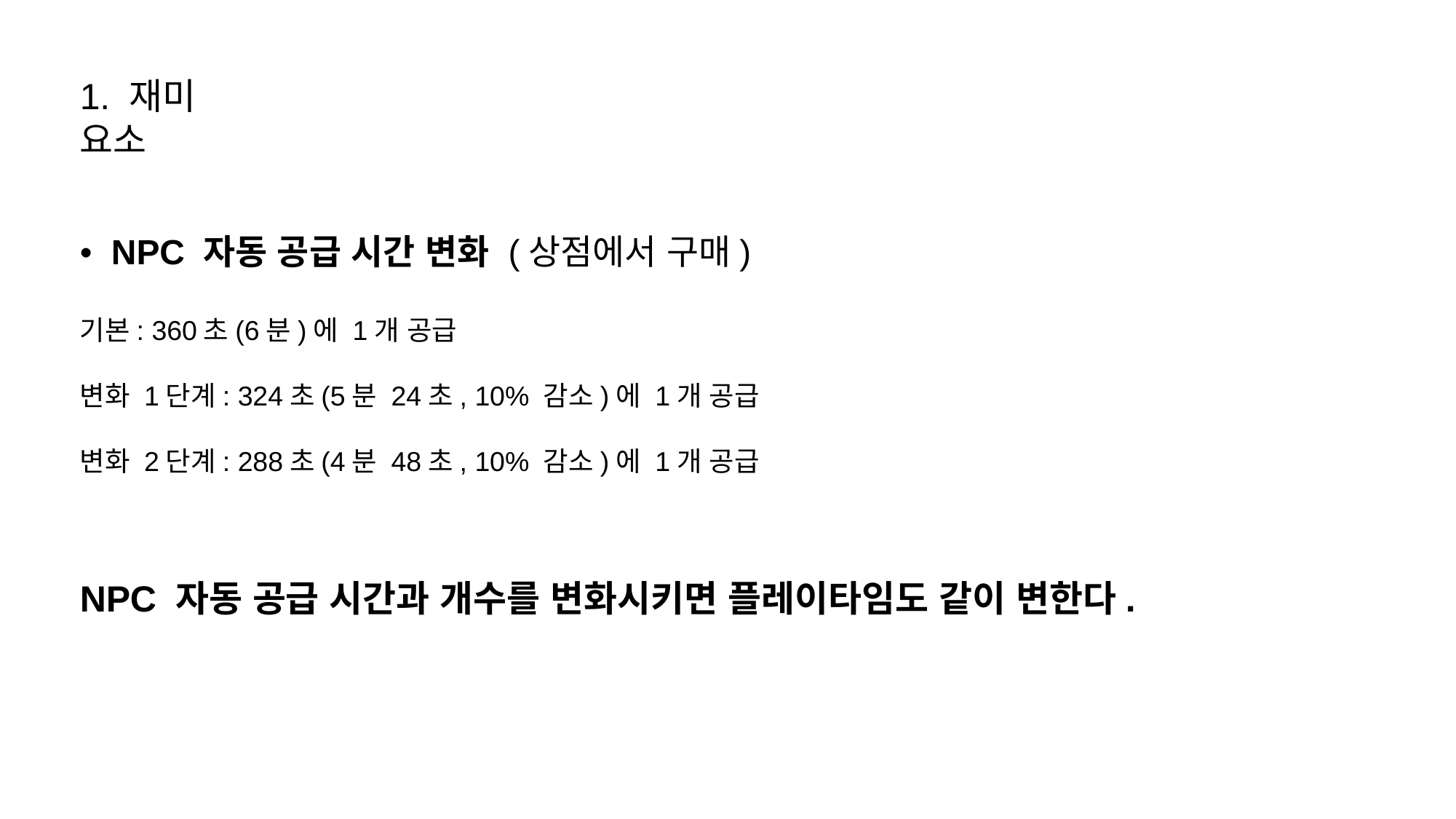

1. 재미 요소
•  NPC 자동 공급 시간 변화 (상점에서 구매)

기본: 360초(6분)에 1개 공급

변화 1단계: 324초(5분 24초, 10% 감소)에 1개 공급

변화 2단계: 288초(4분 48초, 10% 감소)에 1개 공급

NPC 자동 공급 시간과 개수를 변화시키면 플레이타임도 같이 변한다.